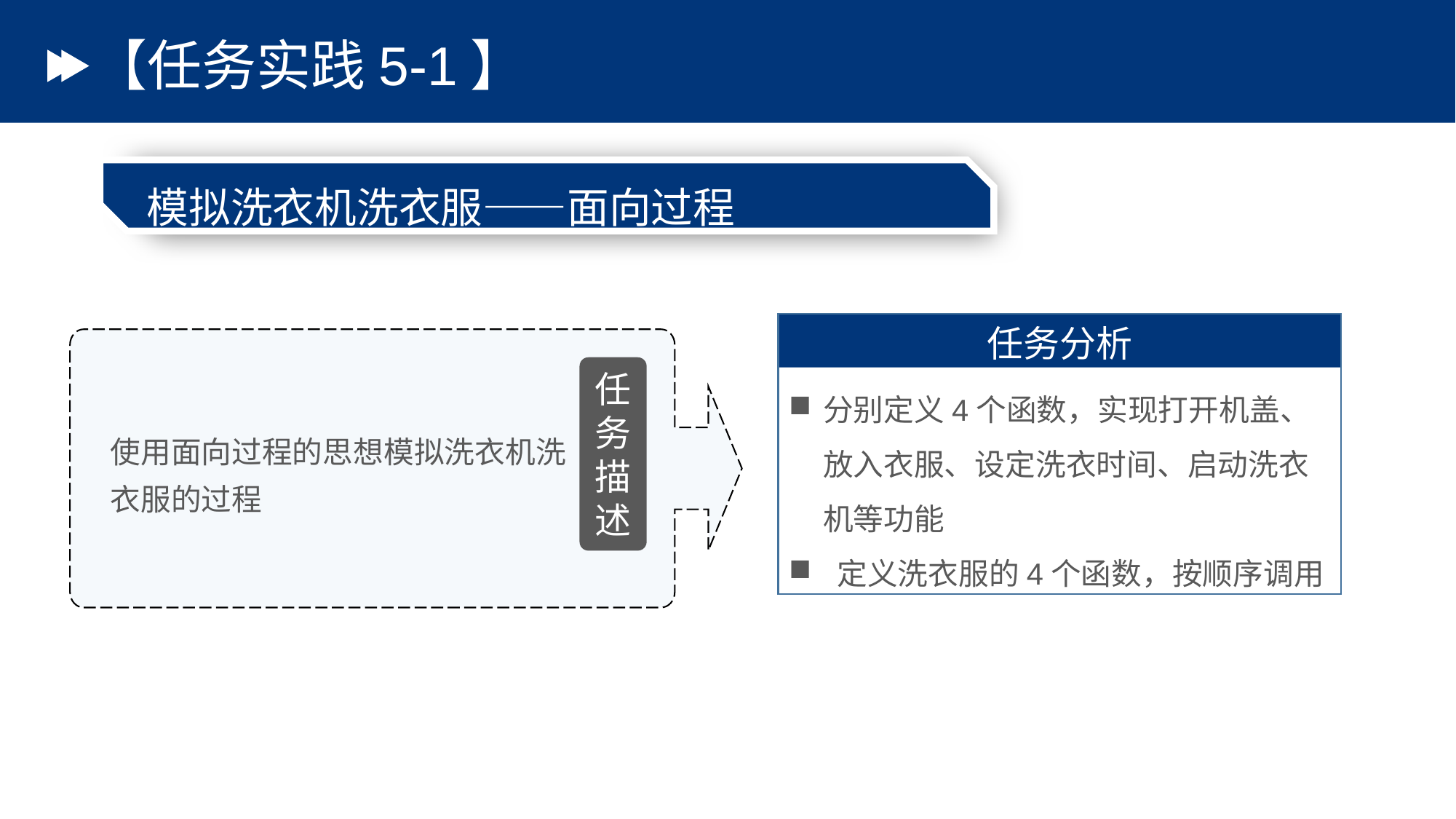

# 【任务实践5-1】
模拟洗衣机洗衣服——面向过程

任务分析
分别定义4个函数，实现打开机盖、放入衣服、设定洗衣时间、启动洗衣机等功能
 定义洗衣服的4个函数，按顺序调用

任务描述
使用面向过程的思想模拟洗衣机洗衣服的过程